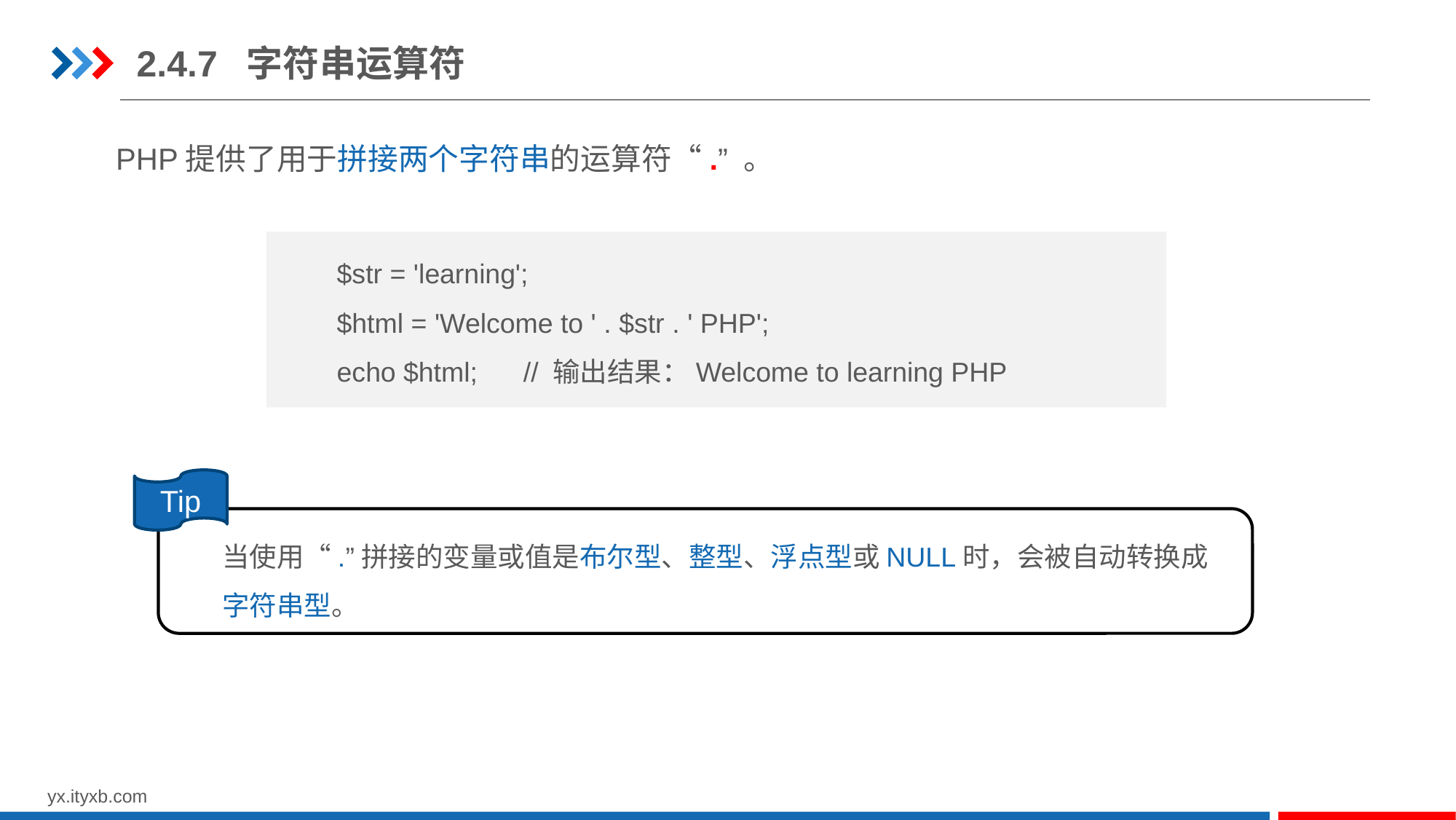

2.4.7  字符串运算符
PHP提供了用于拼接两个字符串的运算符“.” 。

$str = 'learning';
$html = 'Welcome to ' . $str . ' PHP';
echo $html;	// 输出结果：Welcome to learning PHP
Tip

当使用“.”拼接的变量或值是布尔型、整型、浮点型或NULL时，会被自动转换成字符串型。